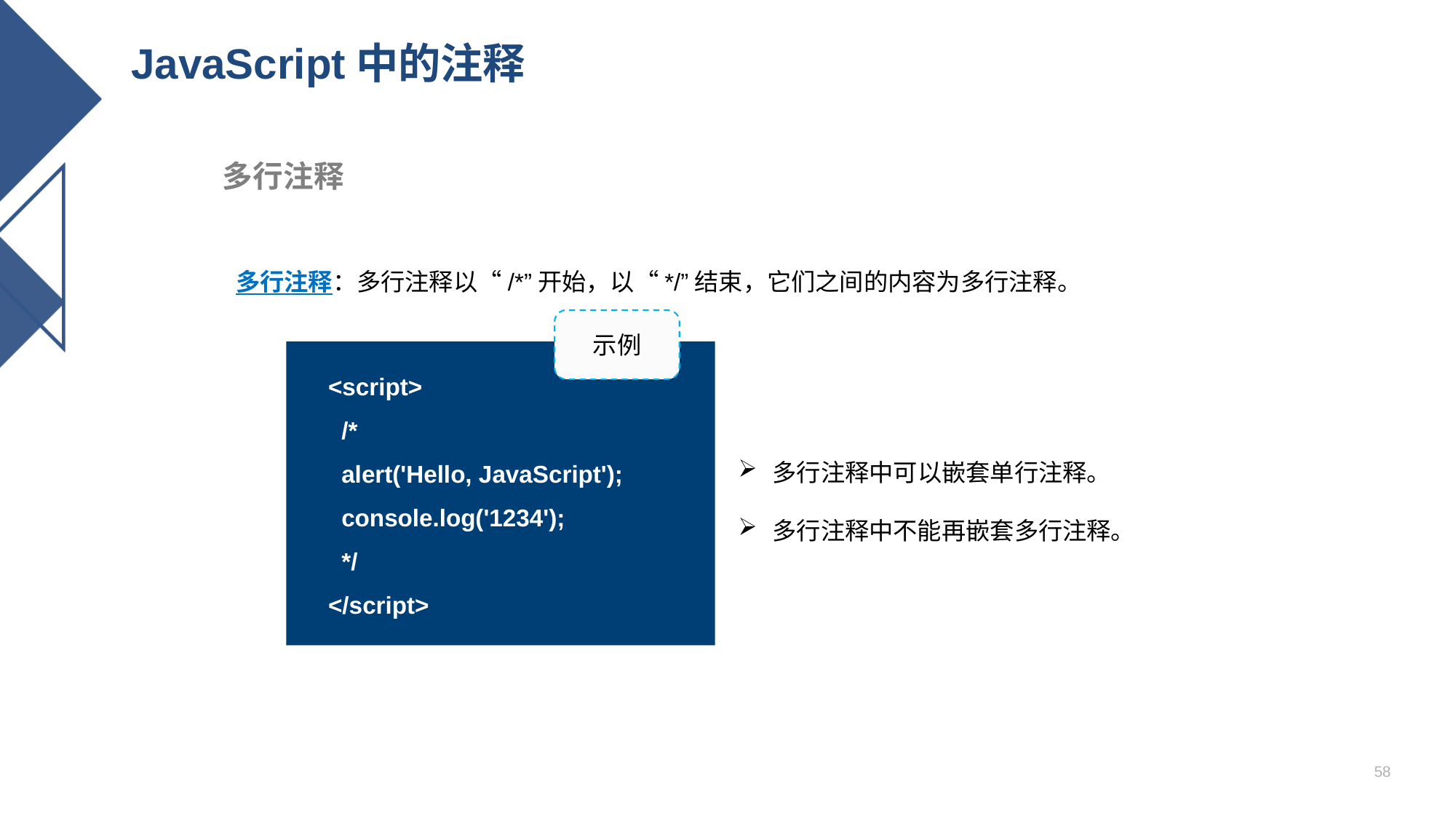

# JavaScript中的注释
多行注释
多行注释：多行注释以“/*”开始，以“*/”结束，它们之间的内容为多行注释。
示例

<script>
  /*
  alert('Hello, JavaScript');
  console.log('1234');
  */
</script>
多行注释中可以嵌套单行注释。
多行注释中不能再嵌套多行注释。
58